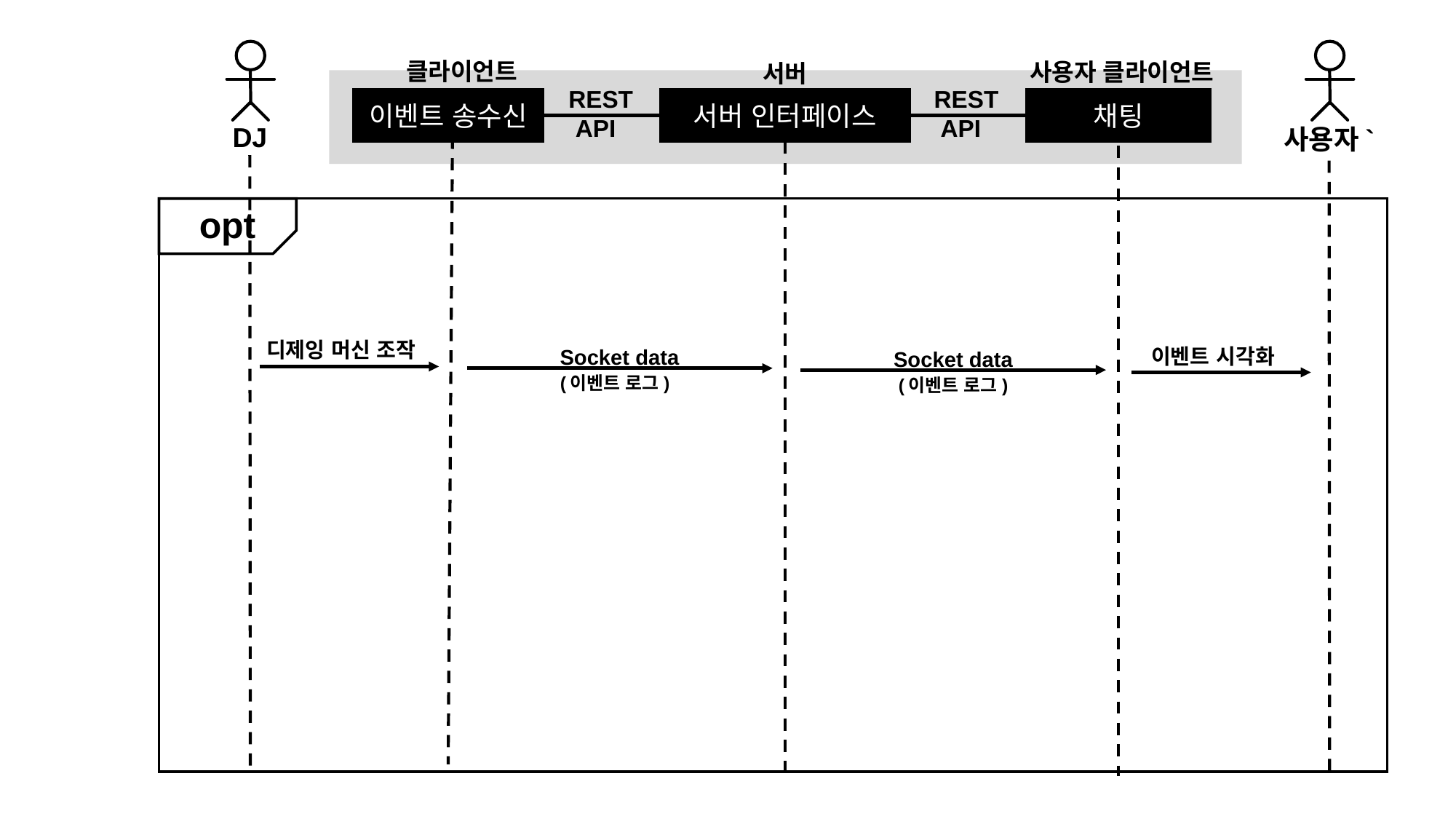

DJ

사용자`
클라이언트
사용자 클라이언트
서버

REST
 API
서버 인터페이스
채팅
이벤트 송수신
REST
 API
opt

디제잉 머신 조작
이벤트 시각화
Socket data
Socket data
(이벤트 로그)
(이벤트 로그)